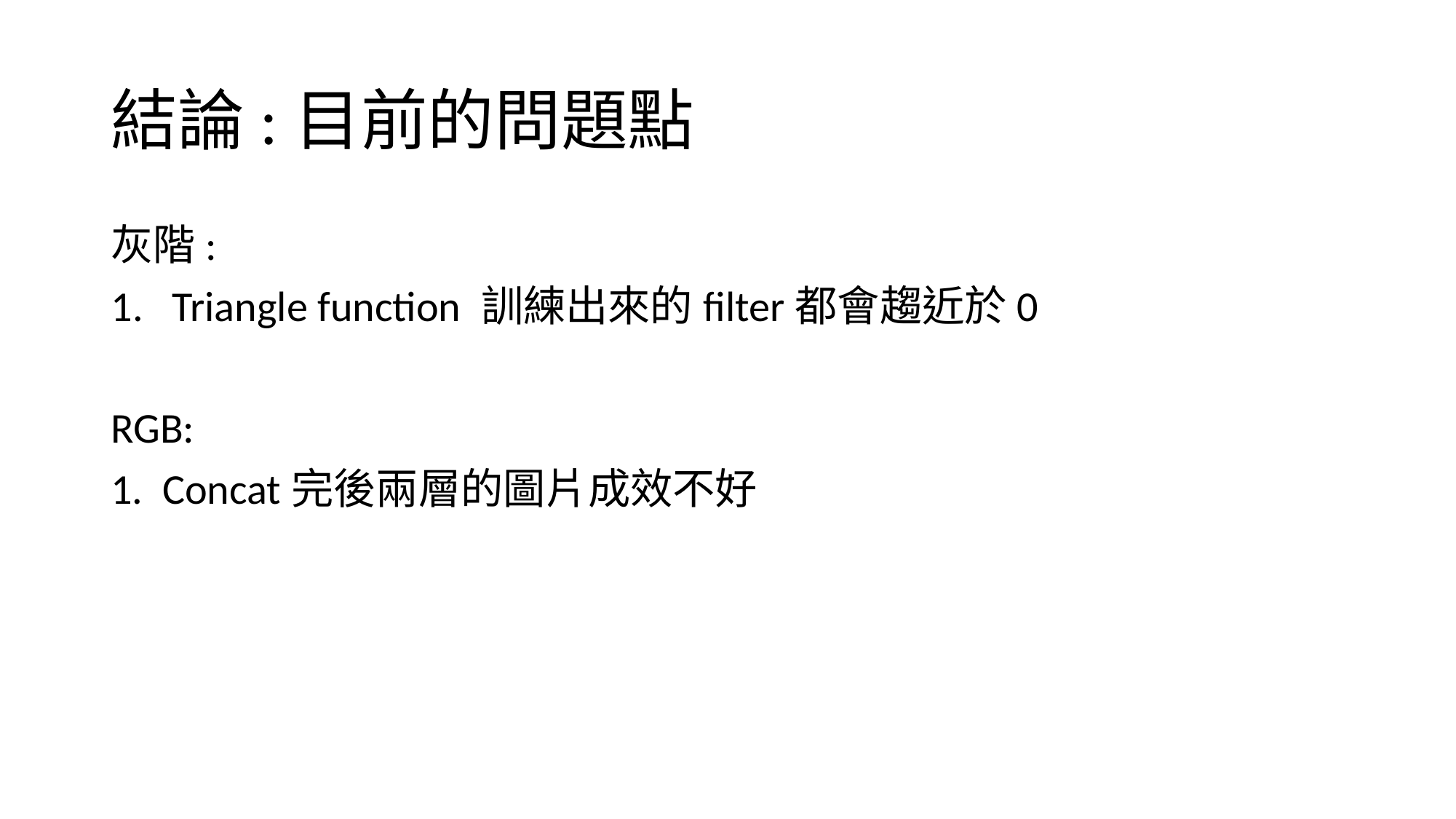

# 結論:目前的問題點
灰階:
Triangle function 訓練出來的filter都會趨近於0

RGB:
1.  Concat完後兩層的圖片成效不好